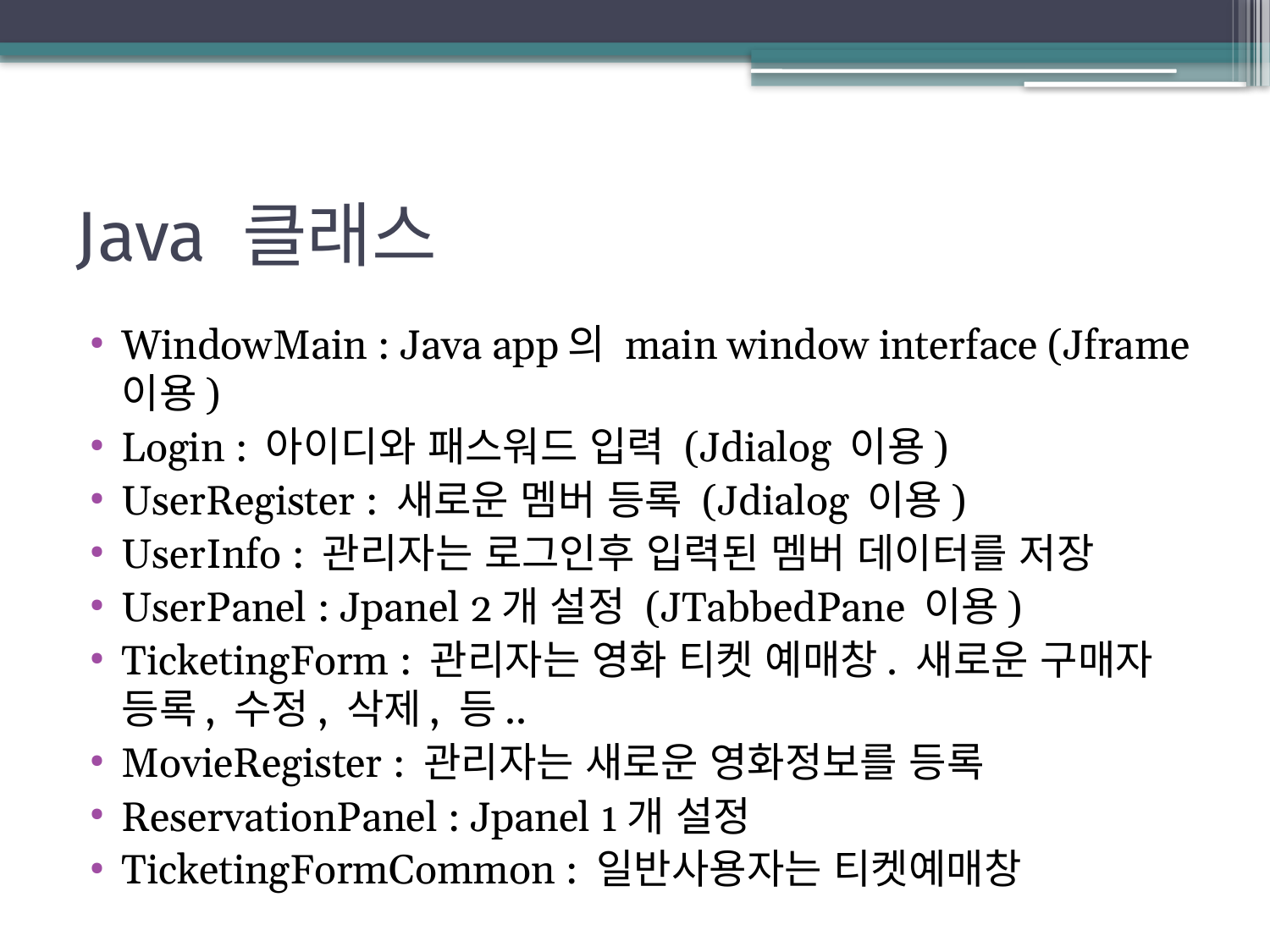

# Java 클래스
WindowMain : Java app의 main window interface (Jframe 이용)
Login : 아이디와 패스워드 입력 (Jdialog 이용)
UserRegister : 새로운 멤버 등록 (Jdialog 이용)
UserInfo : 관리자는 로그인후 입력된 멤버 데이터를 저장
UserPanel : Jpanel 2개 설정 (JTabbedPane 이용)
TicketingForm : 관리자는 영화 티켓 예매창. 새로운 구매자 등록, 수정, 삭제, 등..
MovieRegister : 관리자는 새로운 영화정보를 등록
ReservationPanel : Jpanel 1개 설정
TicketingFormCommon : 일반사용자는 티켓예매창